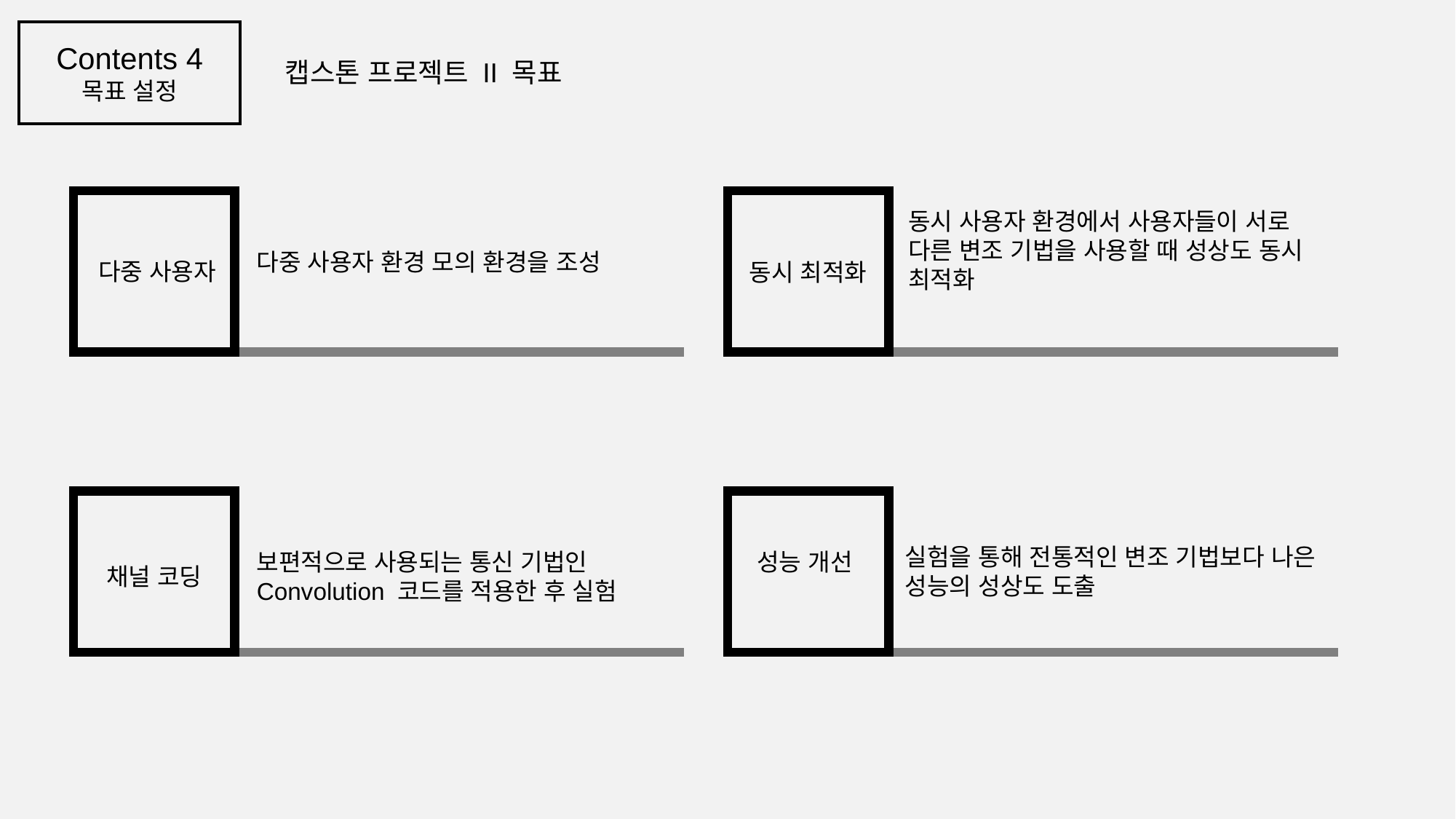

Contents 4
목표 설정
캡스톤 프로젝트 II 목표

동시 사용자 환경에서 사용자들이 서로 다른 변조 기법을 사용할 때 성상도 동시 최적화
다중 사용자 환경 모의 환경을 조성
다중 사용자
동시 최적화

실험을 통해 전통적인 변조 기법보다 나은 성능의 성상도 도출
성능 개선
보편적으로 사용되는 통신 기법인 Convolution 코드를 적용한 후 실험
채널 코딩